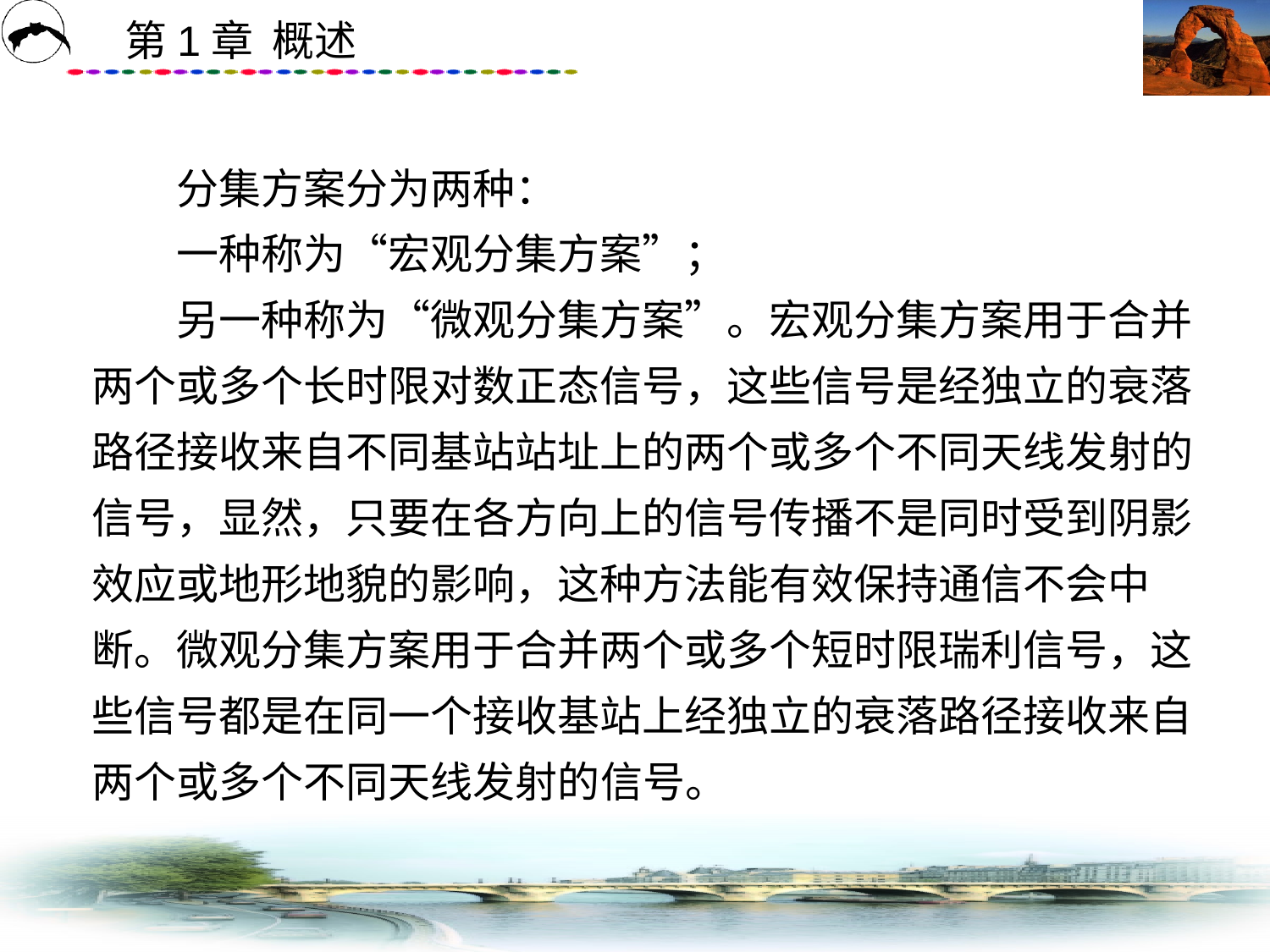

# 分集方案分为两种： 　　一种称为“宏观分集方案”； 　　另一种称为“微观分集方案”。宏观分集方案用于合并两个或多个长时限对数正态信号，这些信号是经独立的衰落路径接收来自不同基站站址上的两个或多个不同天线发射的信号，显然，只要在各方向上的信号传播不是同时受到阴影效应或地形地貌的影响，这种方法能有效保持通信不会中断。微观分集方案用于合并两个或多个短时限瑞利信号，这些信号都是在同一个接收基站上经独立的衰落路径接收来自两个或多个不同天线发射的信号。